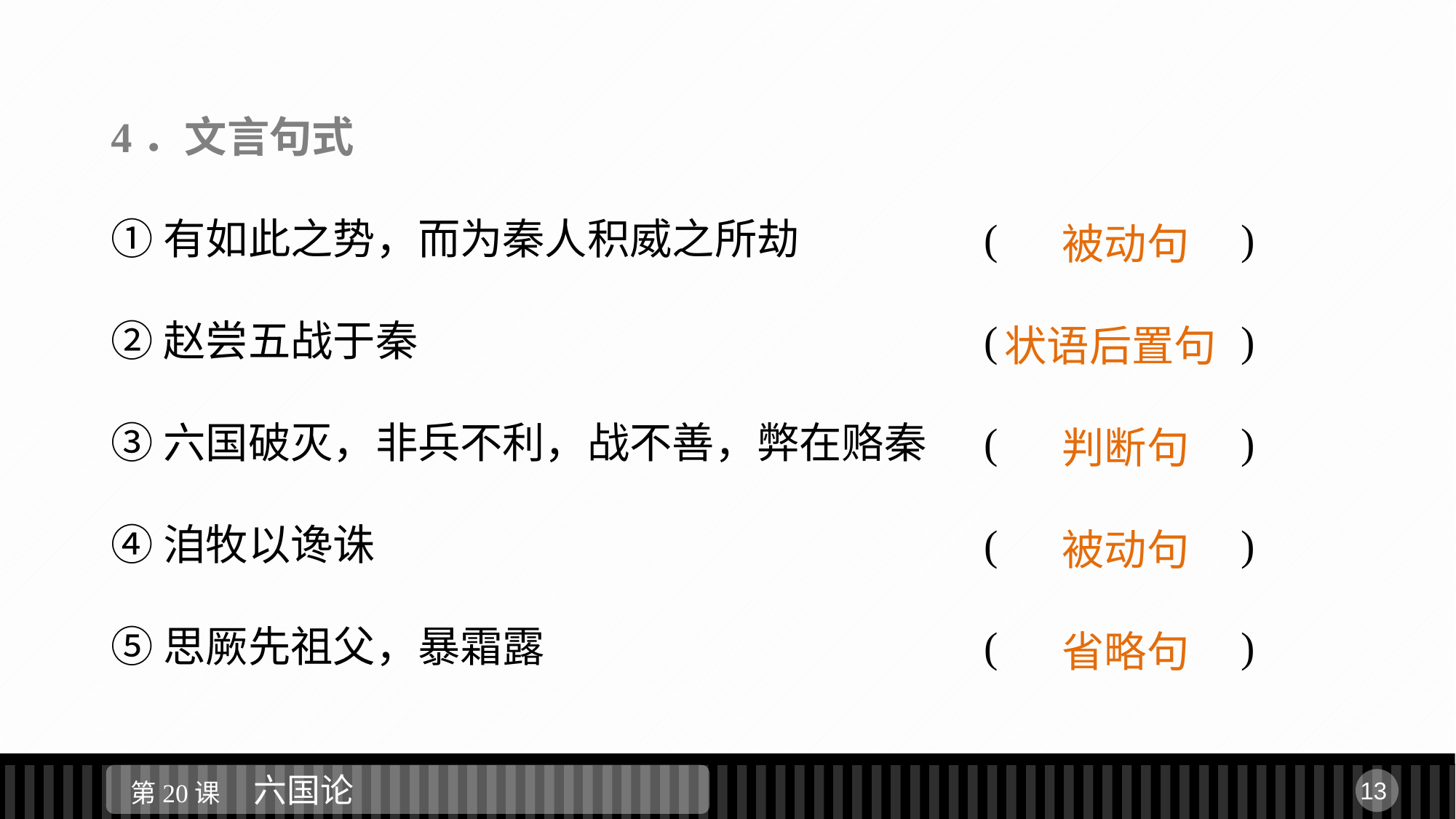

4．文言句式
①有如此之势，而为秦人积威之所劫		(     　　　　)
②赵尝五战于秦						(         　　　)
③六国破灭，非兵不利，战不善，弊在赂秦	(     　　　　)
④洎牧以谗诛							(     　　　　)
⑤思厥先祖父，暴霜露					(     　　　　)
     被动句
状语后置句
     判断句
     被动句
     省略句